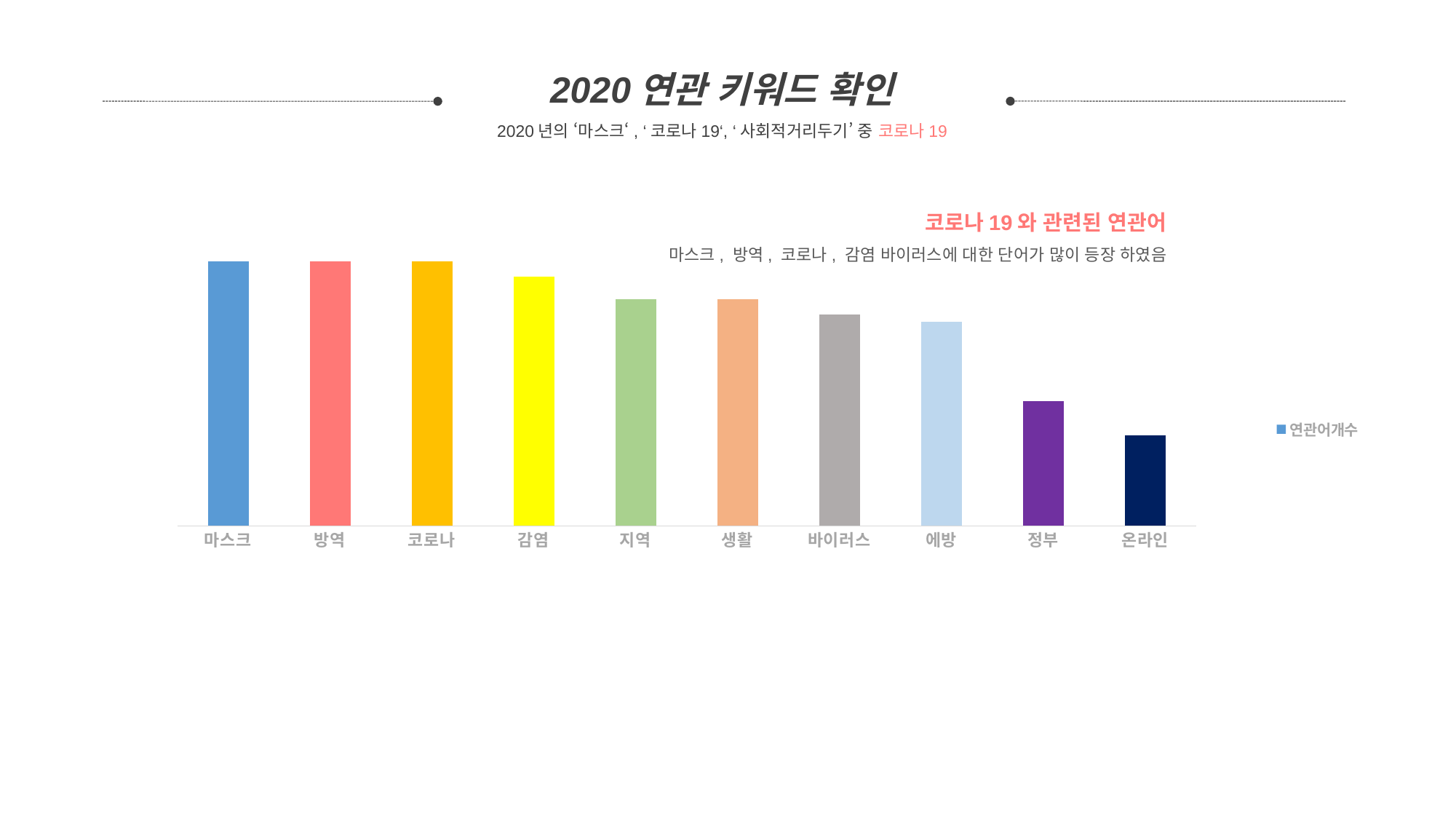

2020연관 키워드 확인
2020년의 ‘마스크‘, ‘코로나19‘, ‘사회적거리두기’ 중 코로나19
코로나19와 관련된 연관어
마스크, 방역, 코로나, 감염 바이러스에 대한 단어가 많이 등장 하였음

### Chart

| Category | 연관어개수 |
|---|---|
| 마스크 | 460.0 |
| 방역 | 460.0 |
| 코로나 | 460.0 |
| 감염 | 456.0 |
| 지역 | 450.0 |
| 생활 | 450.0 |
| 바이러스 | 446.0 |
| 에방 | 444.0 |
| 정부 | 423.0 |
| 온라인 | 414.0 |